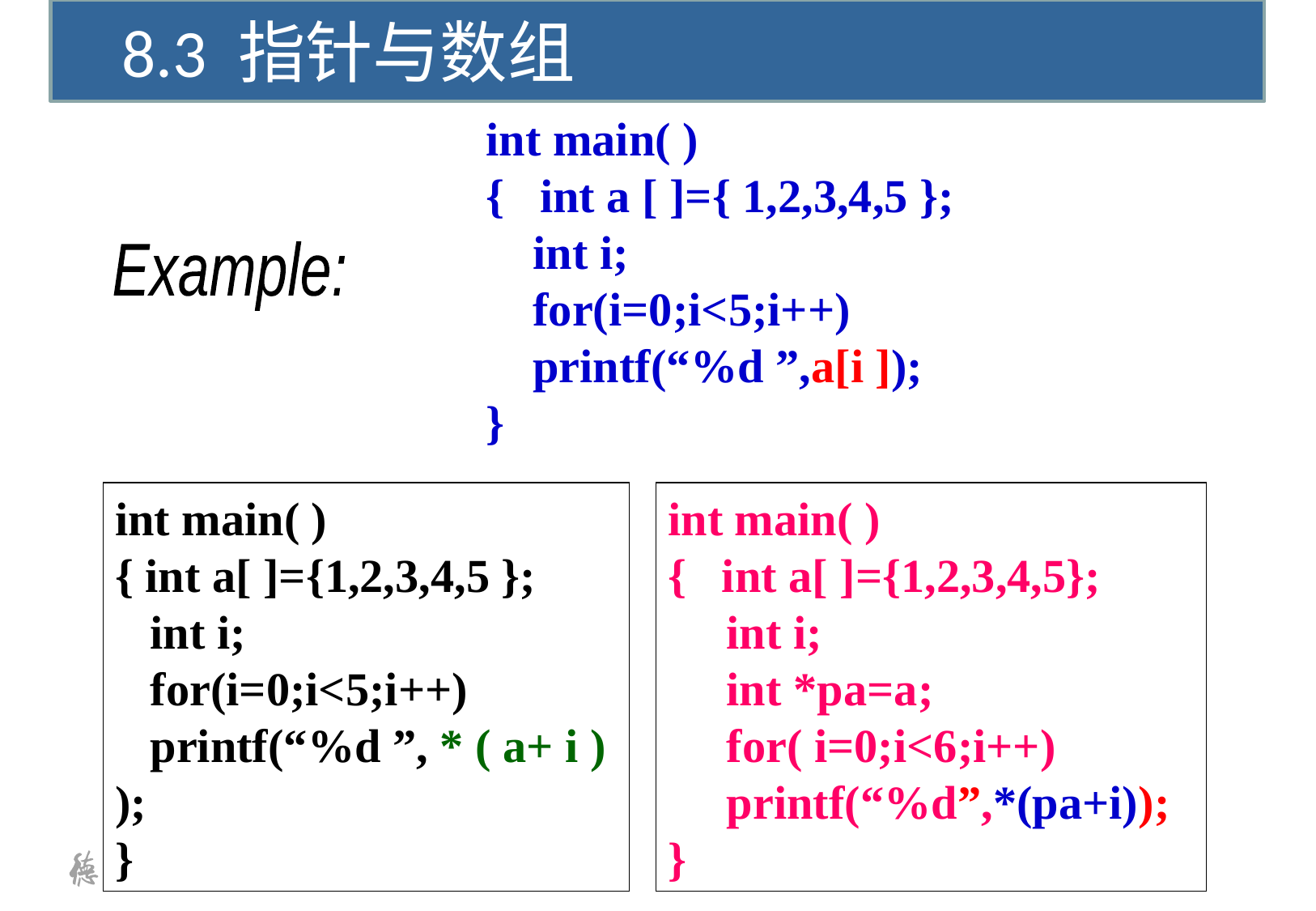

8.3 指针与数组
int main( )
{   int a [ ]={ 1,2,3,4,5 };
    int i;
    for(i=0;i<5;i++)
    printf(“%d ”,a[i ]);
}
Example:
int main( )
{ int a[ ]={1,2,3,4,5 };
   int i;
   for(i=0;i<5;i++)
   printf(“%d ”, * ( a+ i ) );
}
int main( )
{   int a[ ]={1,2,3,4,5};
     int i;
     int *pa=a;
     for( i=0;i<6;i++)
     printf(“%d”,*(pa+i));
}
64